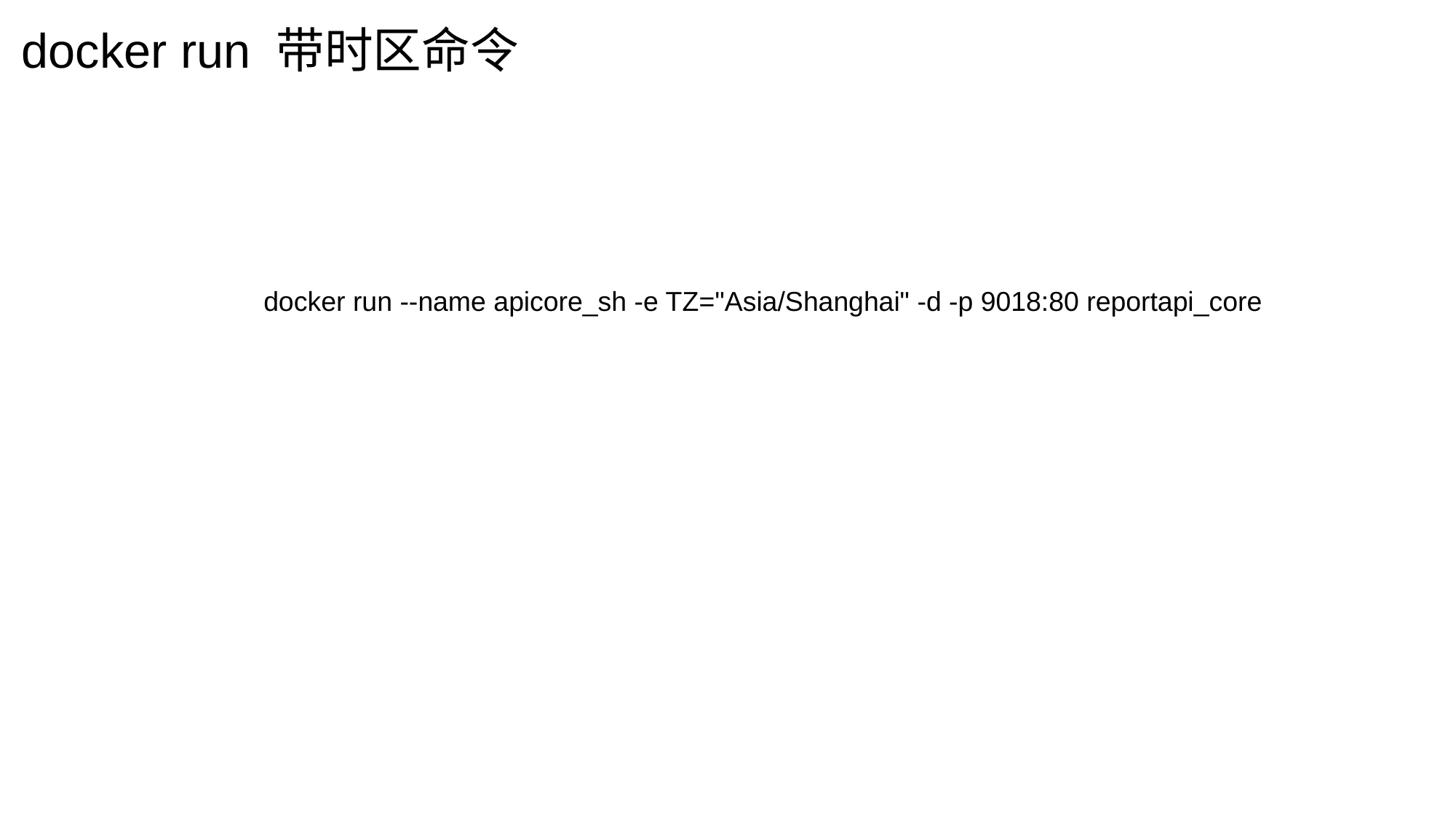

docker run 带时区命令

docker run --name apicore_sh -e TZ="Asia/Shanghai" -d -p 9018:80 reportapi_core